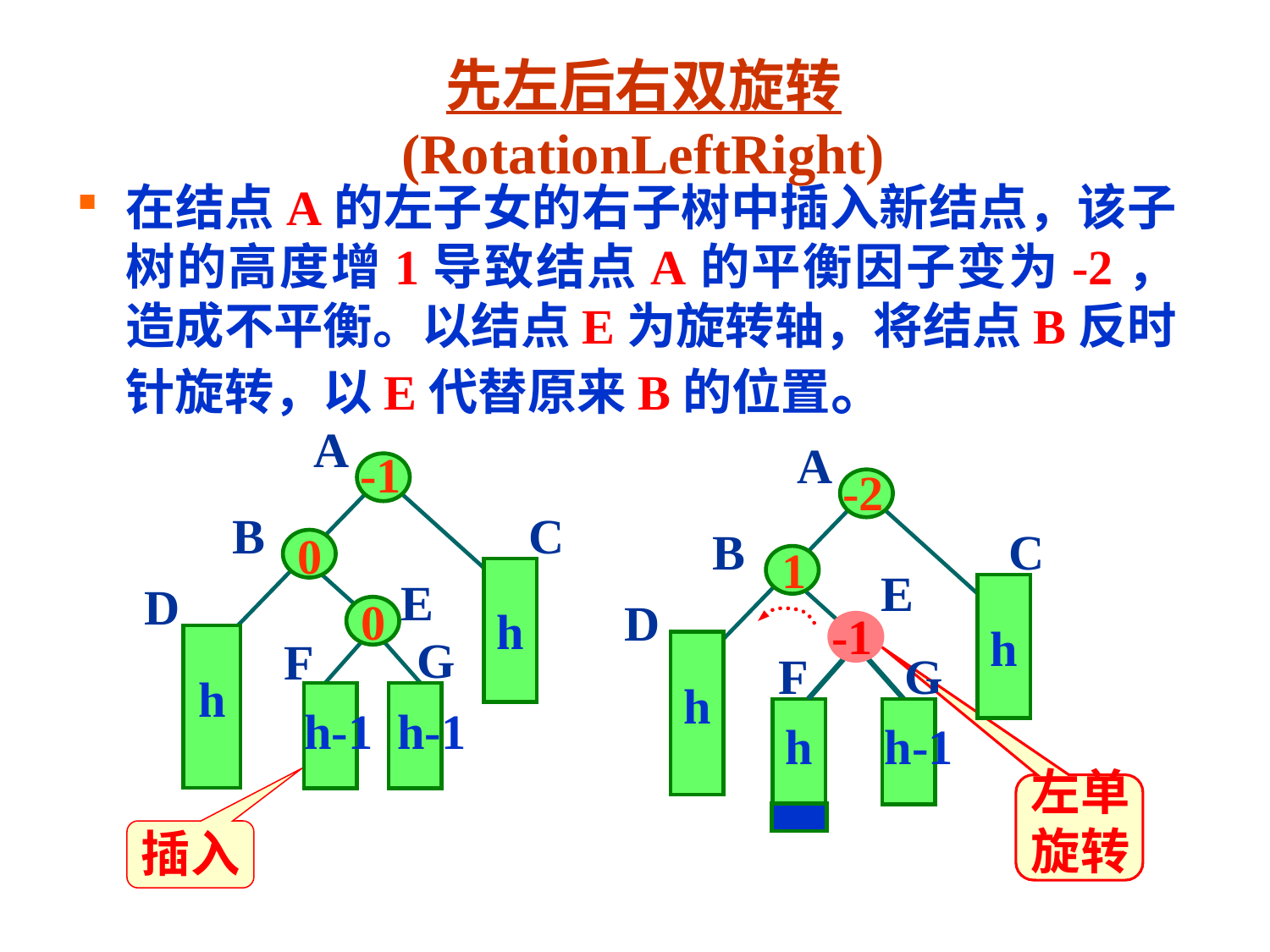

先左后右双旋转 (RotationLeftRight)
在结点A的左子女的右子树中插入新结点，该子树的高度增1导致结点A的平衡因子变为-2，造成不平衡。以结点E为旋转轴，将结点B反时针旋转，以E代替原来B的位置。
A
A
-1

-2

h

h

h
h-1

B
C
B
C
0

1
E
h
E

D
0
D

-1

G
F
h

F
G

h-1
h-1
左单
旋转

插入

135